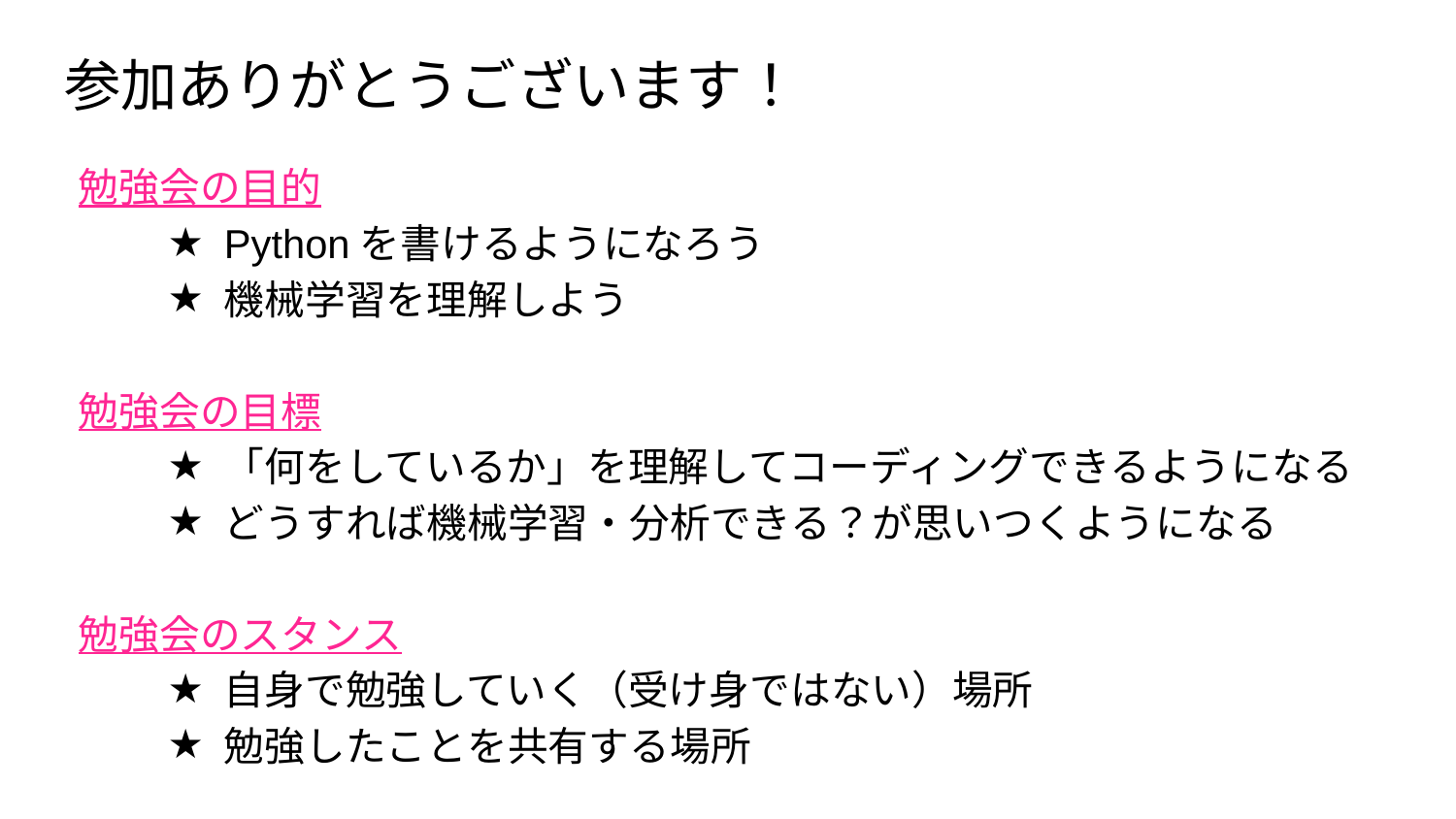

# 参加ありがとうございます！
勉強会の目的
Pythonを書けるようになろう
機械学習を理解しよう

勉強会の目標
「何をしているか」を理解してコーディングできるようになる
どうすれば機械学習・分析できる？が思いつくようになる

勉強会のスタンス
自身で勉強していく（受け身ではない）場所
勉強したことを共有する場所